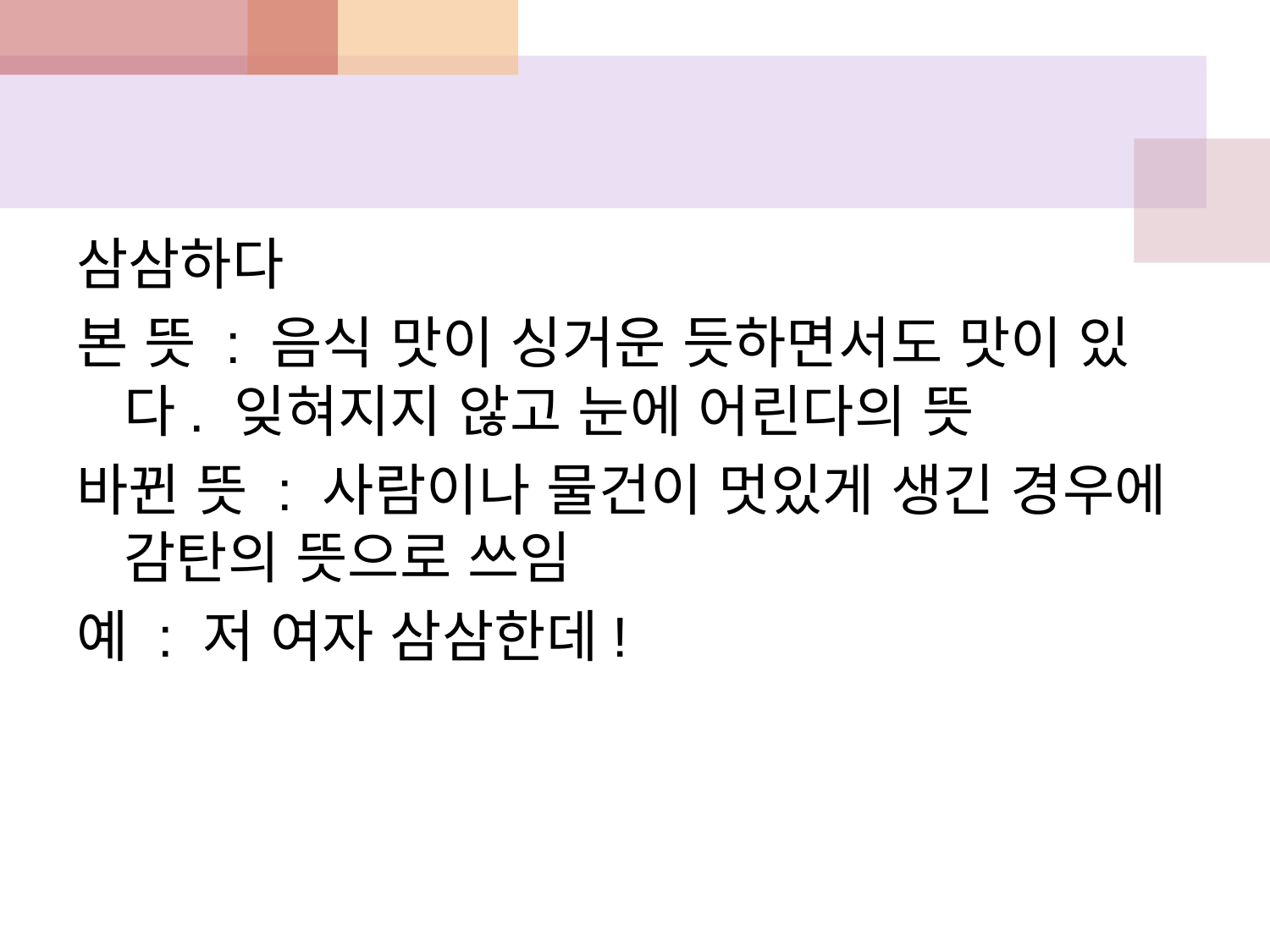

#
삼삼하다
본 뜻 : 음식 맛이 싱거운 듯하면서도 맛이 있다. 잊혀지지 않고 눈에 어린다의 뜻
바뀐 뜻 : 사람이나 물건이 멋있게 생긴 경우에 감탄의 뜻으로 쓰임
예 : 저 여자 삼삼한데!